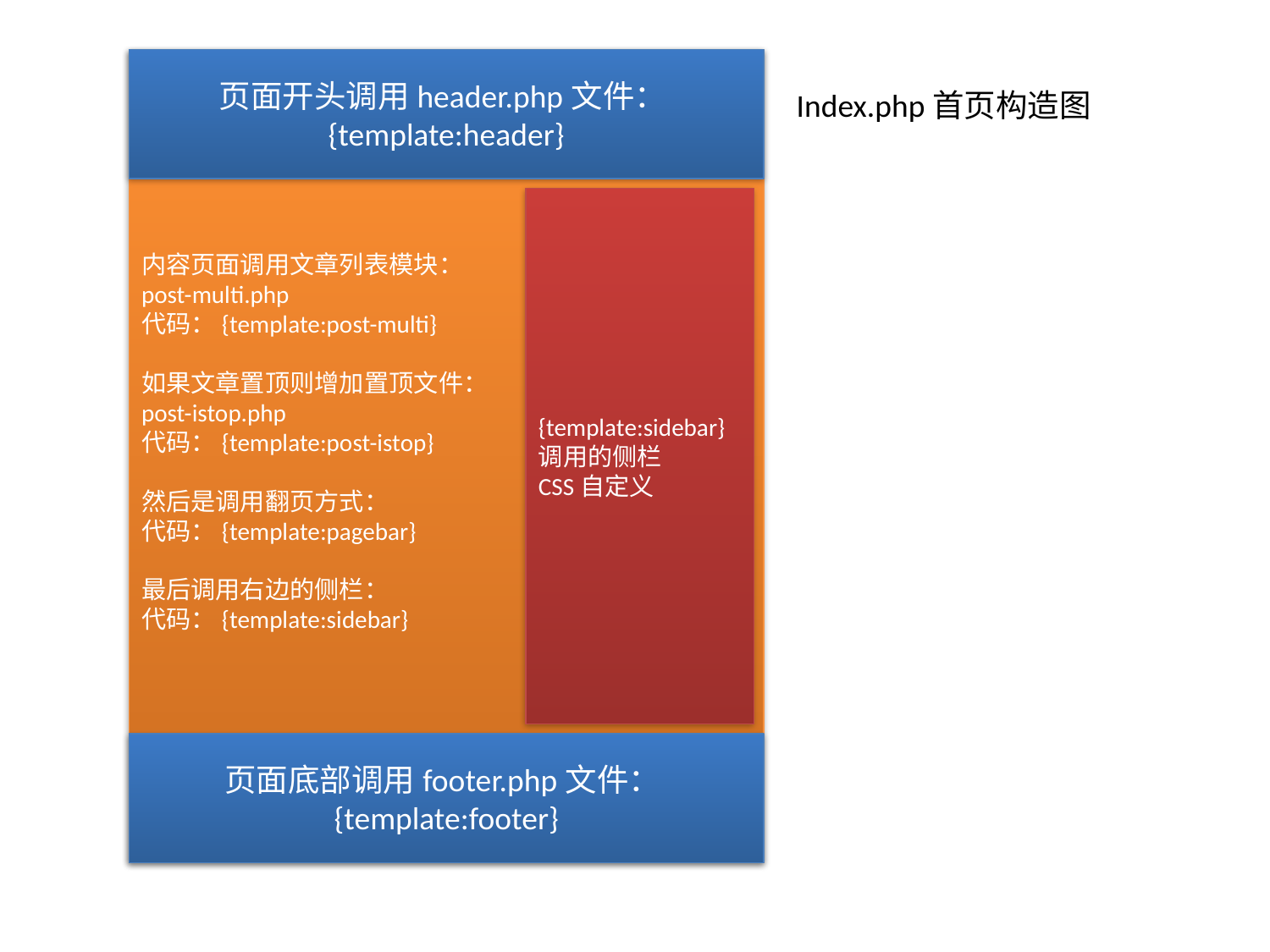

内容页面调用文章列表模块：
post-multi.php
代码：{template:post-multi}

如果文章置顶则增加置顶文件：
post-istop.php
代码：{template:post-istop}

然后是调用翻页方式：
代码：{template:pagebar}

最后调用右边的侧栏：
代码：{template:sidebar}

页面开头调用header.php文件：{template:header}
Index.php首页构造图
{template:sidebar}调用的侧栏
CSS自定义
页面底部调用footer.php文件：{template:footer}